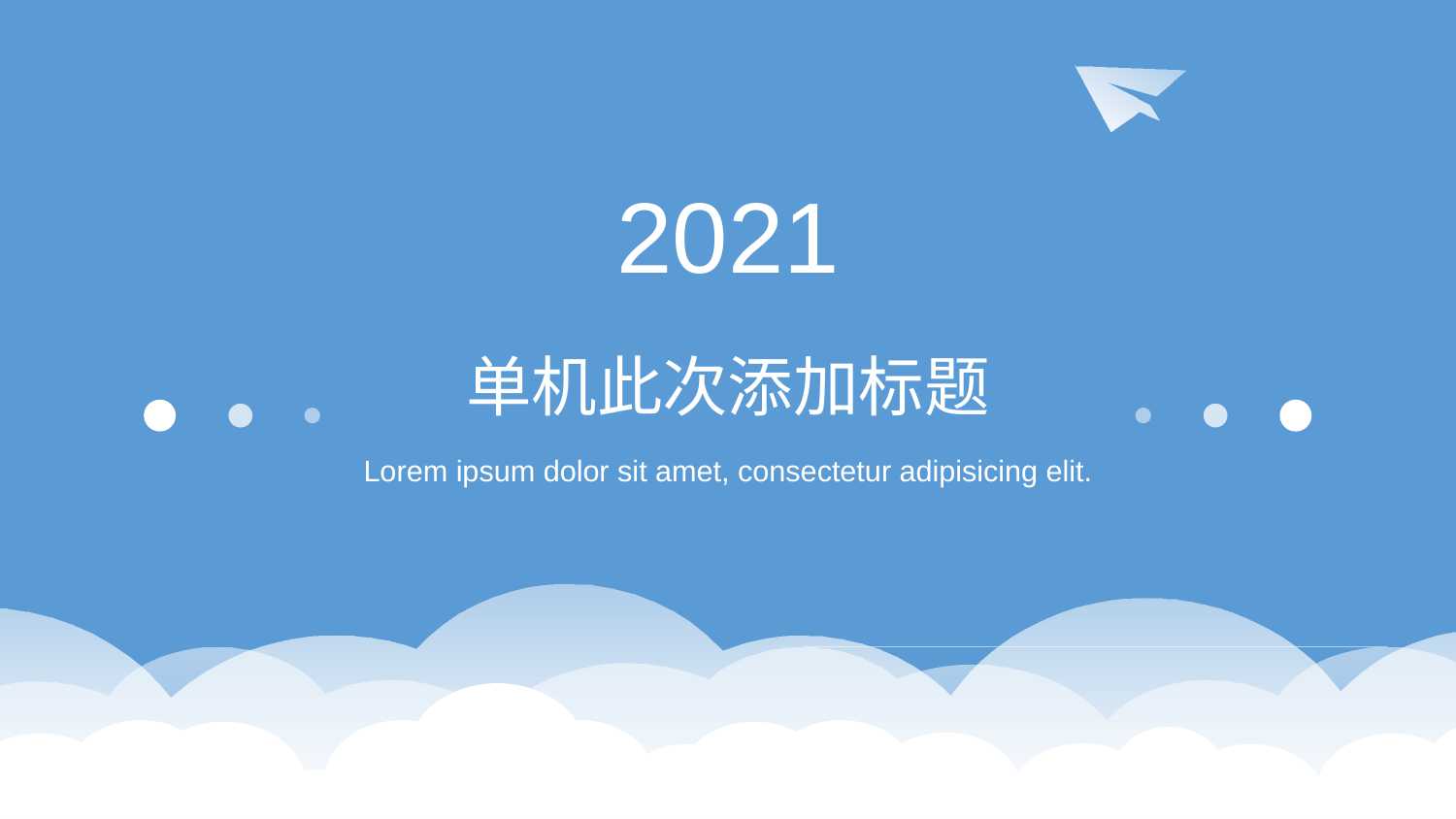

2021
# 单机此次添加标题
Lorem ipsum dolor sit amet, consectetur adipisicing elit.